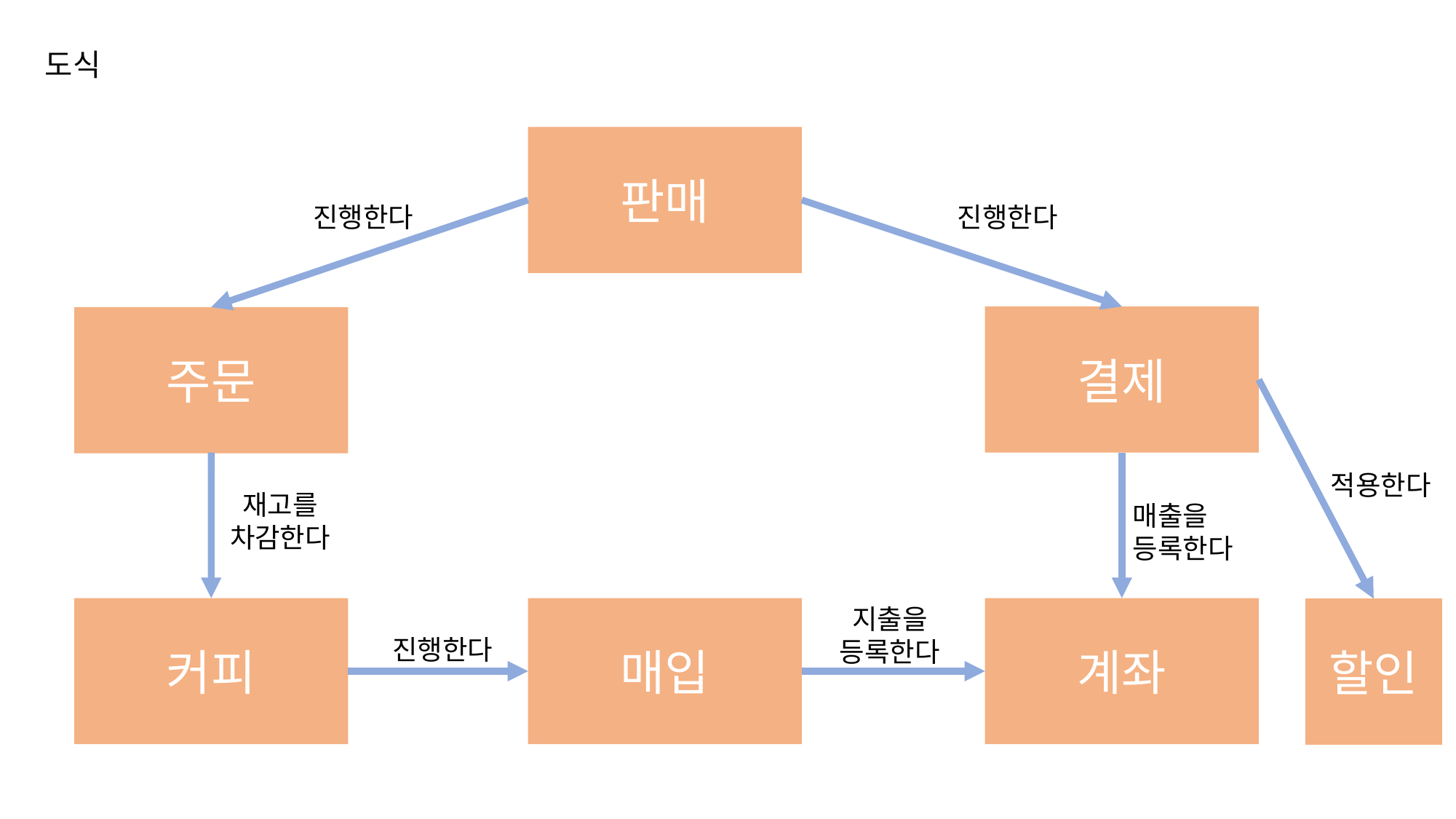

도식
판매
진행한다
진행한다
결제
주문
적용한다
재고를
차감한다
매출을
등록한다
지출을
등록한다
커피
매입
계좌
할인
진행한다